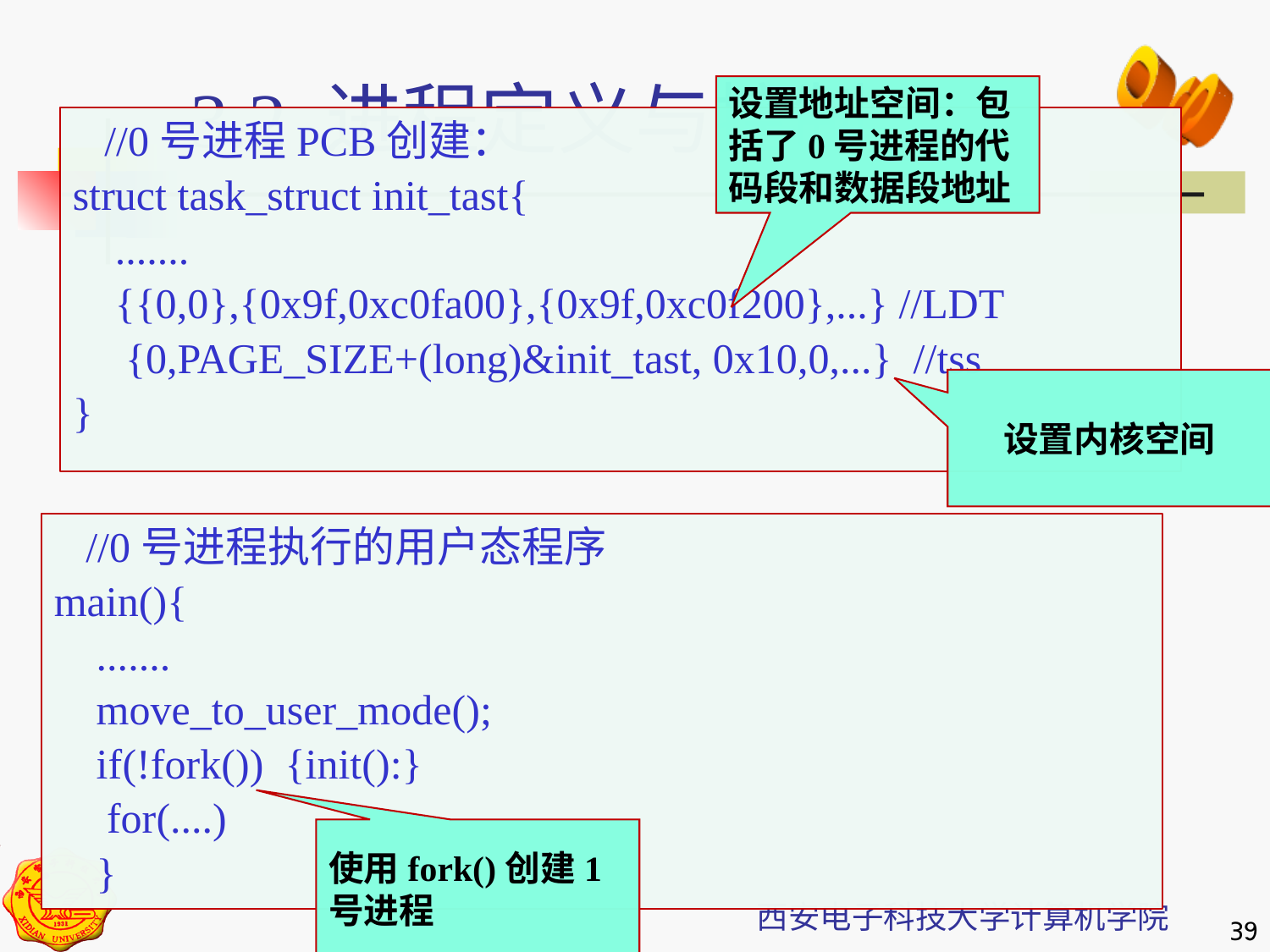

3.2 进程定义与控制
设置地址空间：包括了0号进程的代码段和数据段地址
   //0号进程PCB创建：
struct task_struct init_tast{
    .......
    {{0,0},{0x9f,0xc0fa00},{0x9f,0xc0f200},...} //LDT
     {0,PAGE_SIZE+(long)&init_tast, 0x10,0,...}  //tss
}

设置内核空间
   //0号进程执行的用户态程序
main(){
    .......
    move_to_user_mode();
    if(!fork())  {init():}
     for(....)
    }

使用fork()创建1号进程
39